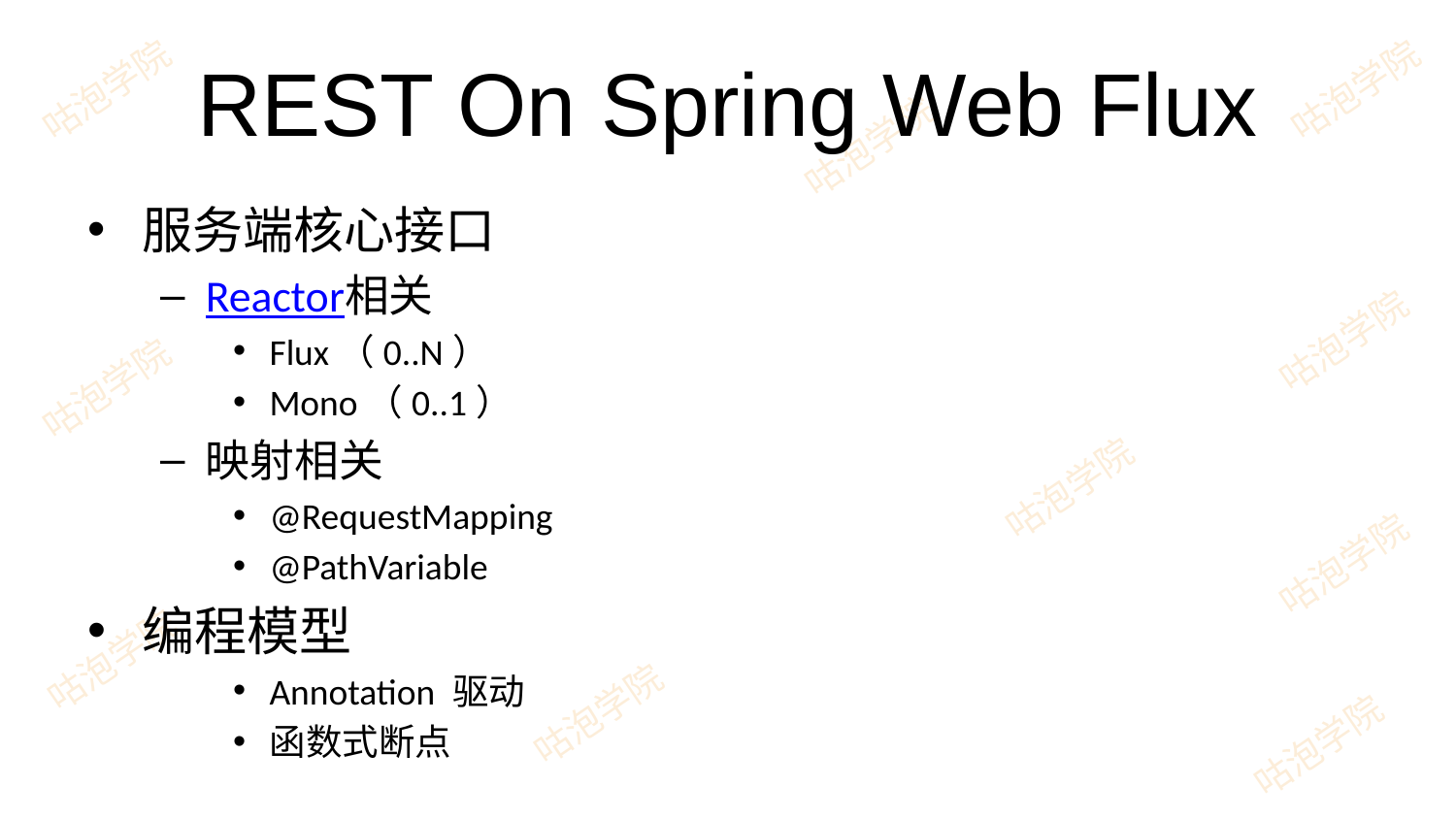

# REST On Spring Web Flux
服务端核心接口
Reactor相关
Flux（0..N）
Mono（0..1）
映射相关
@RequestMapping
@PathVariable
编程模型
Annotation 驱动
函数式断点